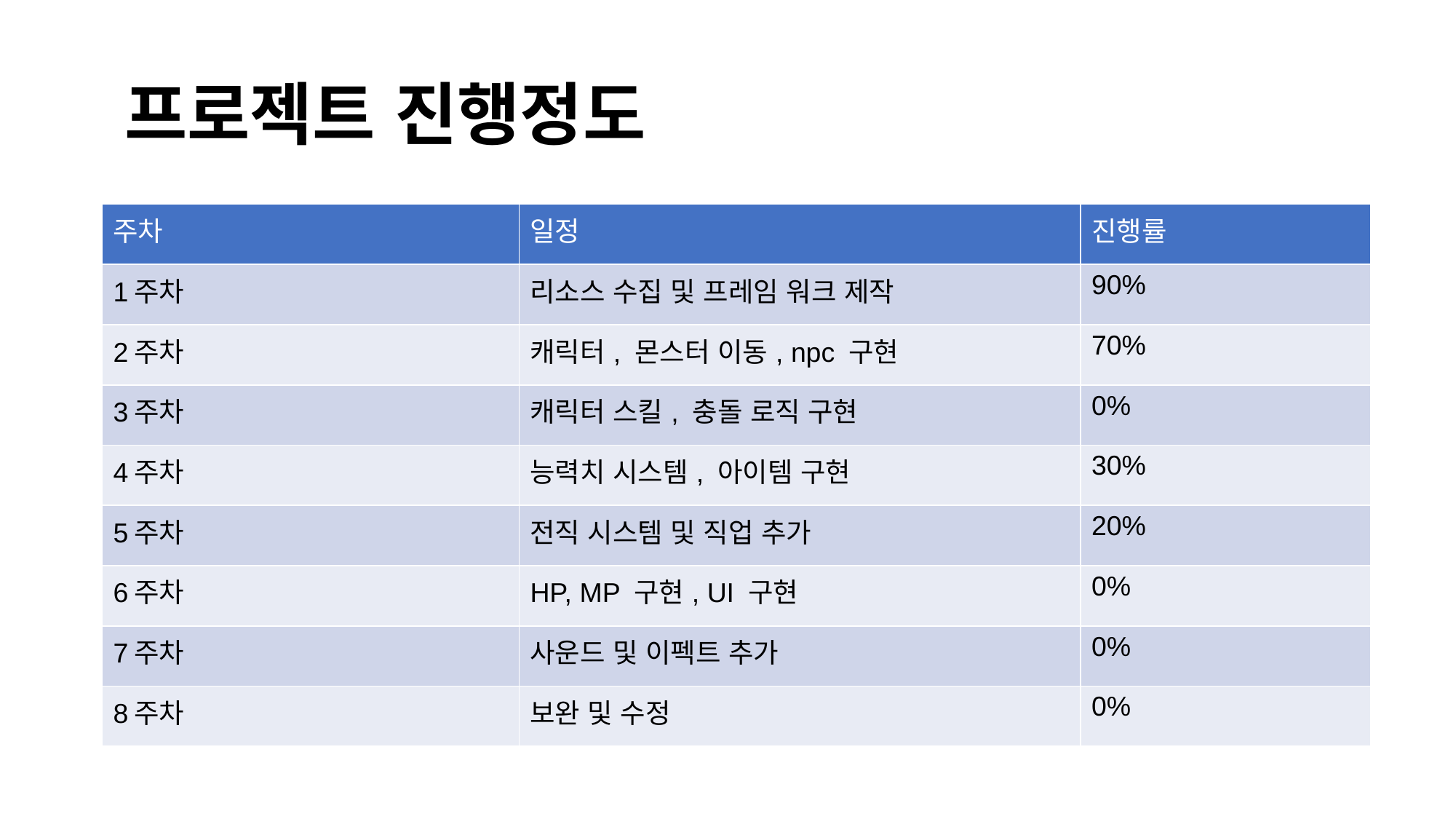

# 프로젝트 진행정도
| 주차 | 일정 | 진행률 |
| --- | --- | --- |
| 1주차 | 리소스 수집 및 프레임 워크 제작 | 90% |
| 2주차 | 캐릭터, 몬스터 이동, npc 구현 | 70% |
| 3주차 | 캐릭터 스킬, 충돌 로직 구현 | 0% |
| 4주차 | 능력치 시스템, 아이템 구현 | 30% |
| 5주차 | 전직 시스템 및 직업 추가 | 20% |
| 6주차 | HP, MP 구현, UI 구현 | 0% |
| 7주차 | 사운드 및 이펙트 추가 | 0% |
| 8주차 | 보완 및 수정 | 0% |